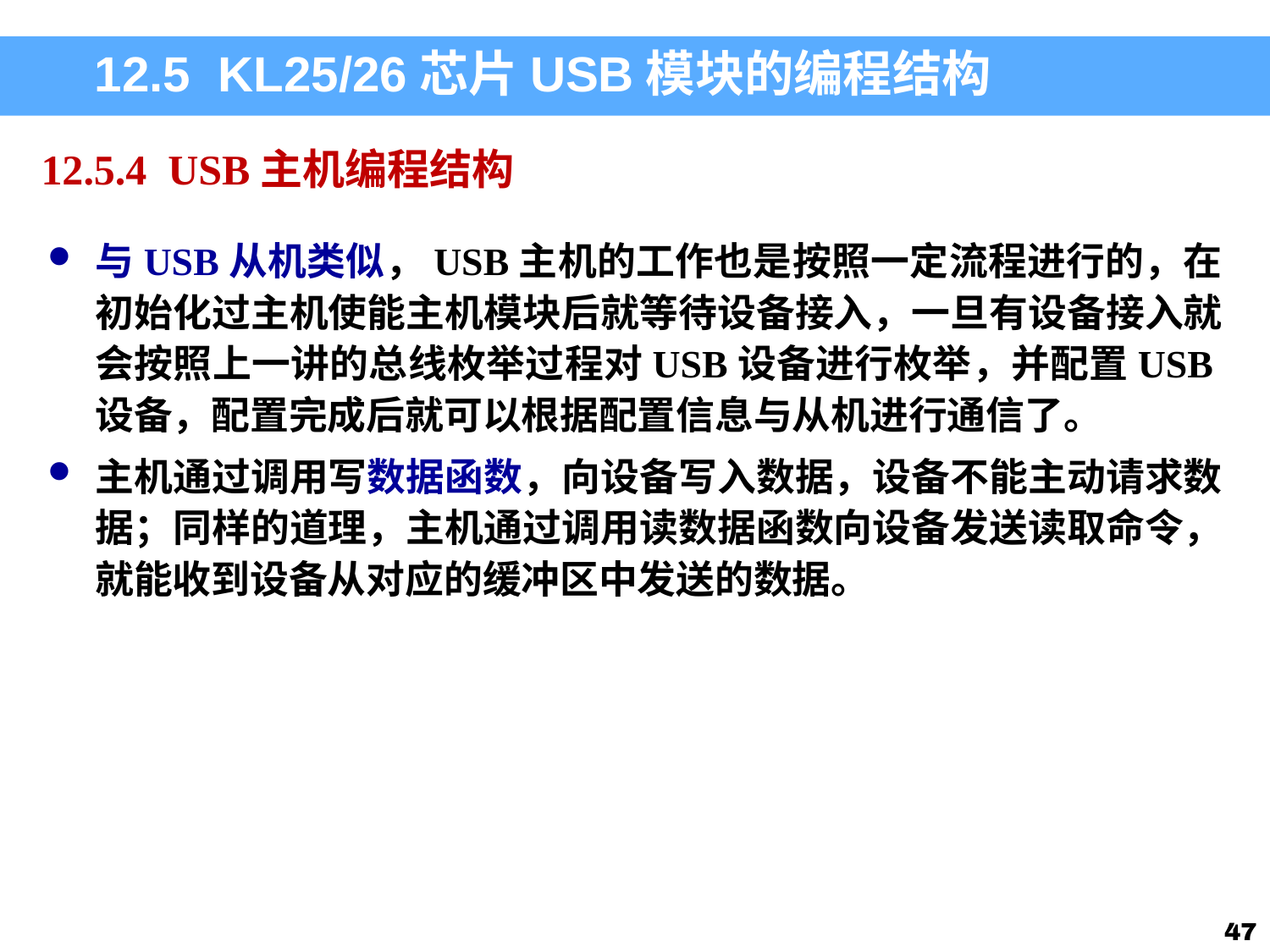

12.5  KL25/26芯片USB模块的编程结构

12.5.4  USB主机编程结构
与USB从机类似，USB主机的工作也是按照一定流程进行的，在初始化过主机使能主机模块后就等待设备接入，一旦有设备接入就会按照上一讲的总线枚举过程对USB设备进行枚举，并配置USB设备，配置完成后就可以根据配置信息与从机进行通信了。
主机通过调用写数据函数，向设备写入数据，设备不能主动请求数据；同样的道理，主机通过调用读数据函数向设备发送读取命令，就能收到设备从对应的缓冲区中发送的数据。

47